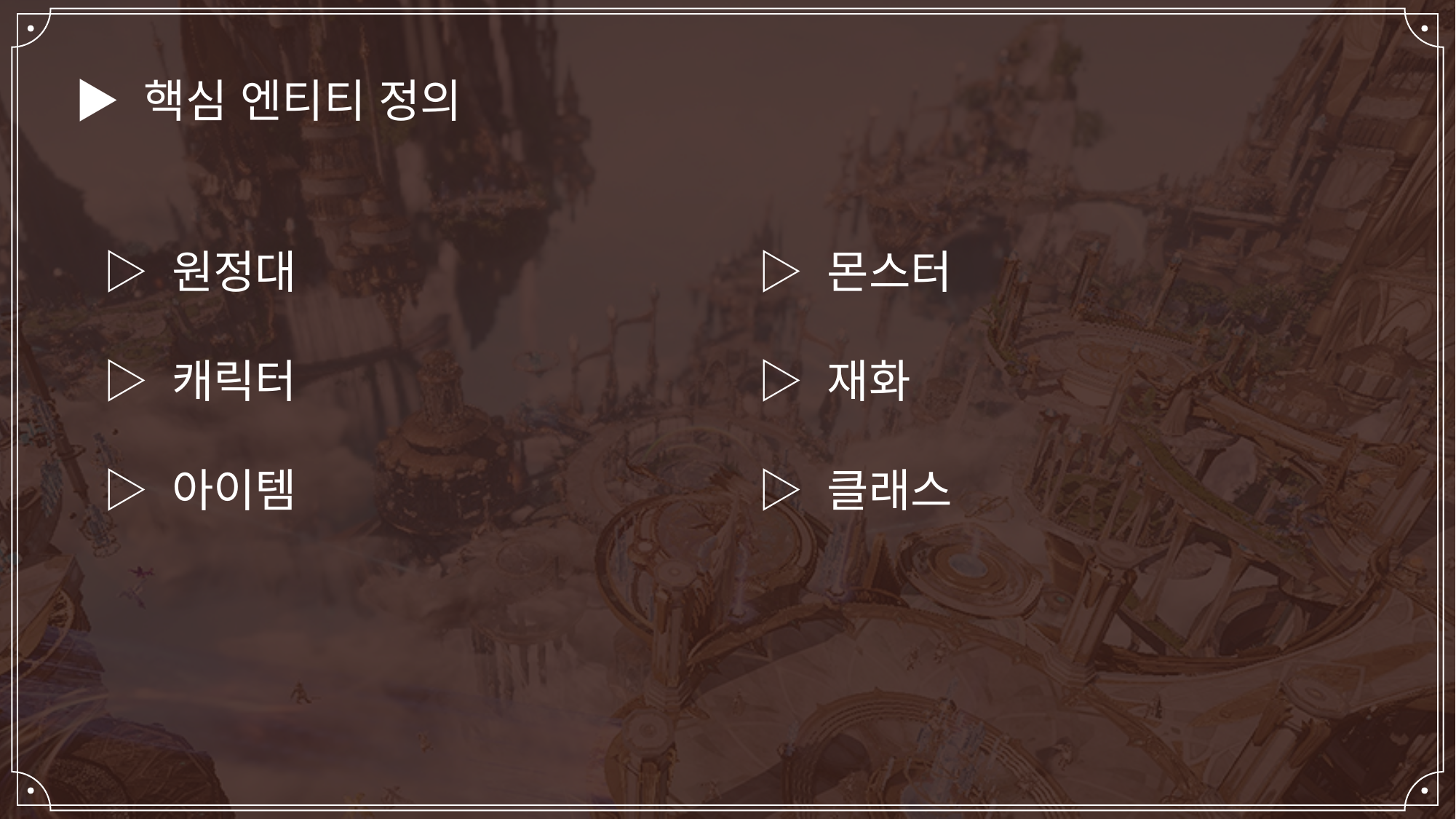

▶ 핵심 엔티티 정의
▷ 원정대

▷ 캐릭터

▷ 아이템
▷ 몬스터

▷ 재화

▷ 클래스